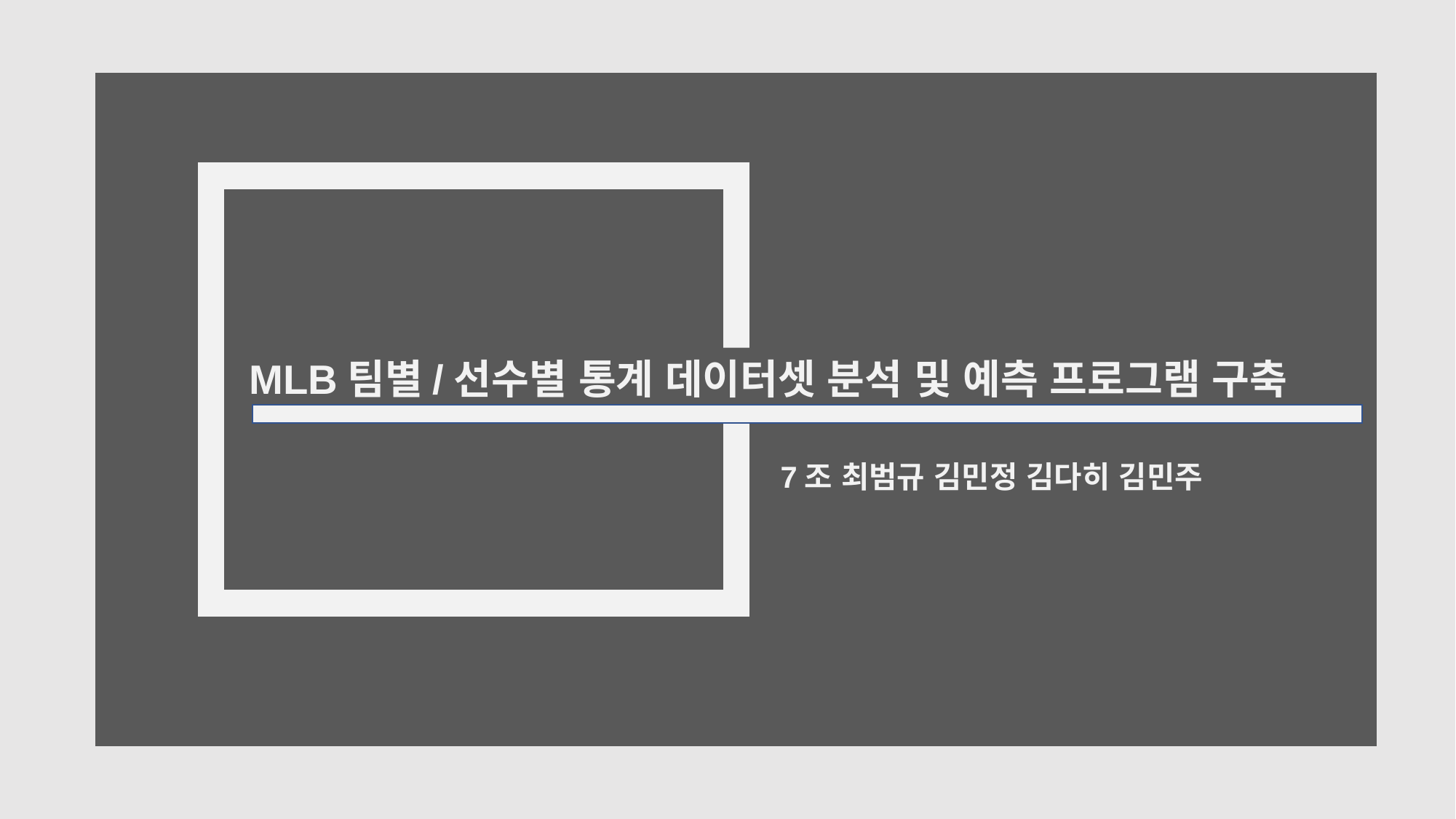

MLB팀별/선수별 통계 데이터셋 분석 및 예측 프로그램 구축

7조 최범규 김민정 김다히 김민주